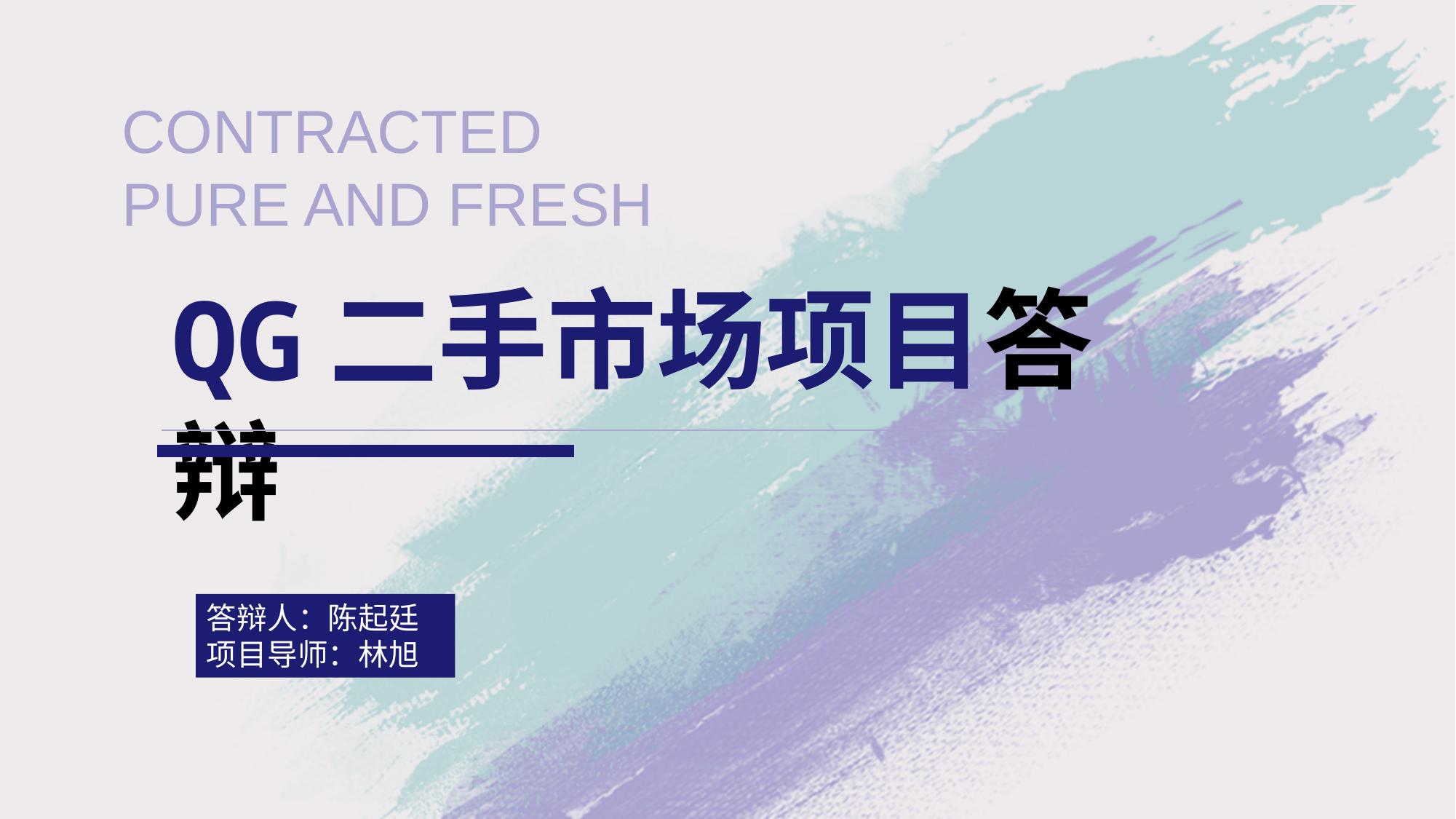

CONTRACTED
PURE AND FRESH
QG二手市场项目答辩
答辩人：陈起廷
项目导师：林旭